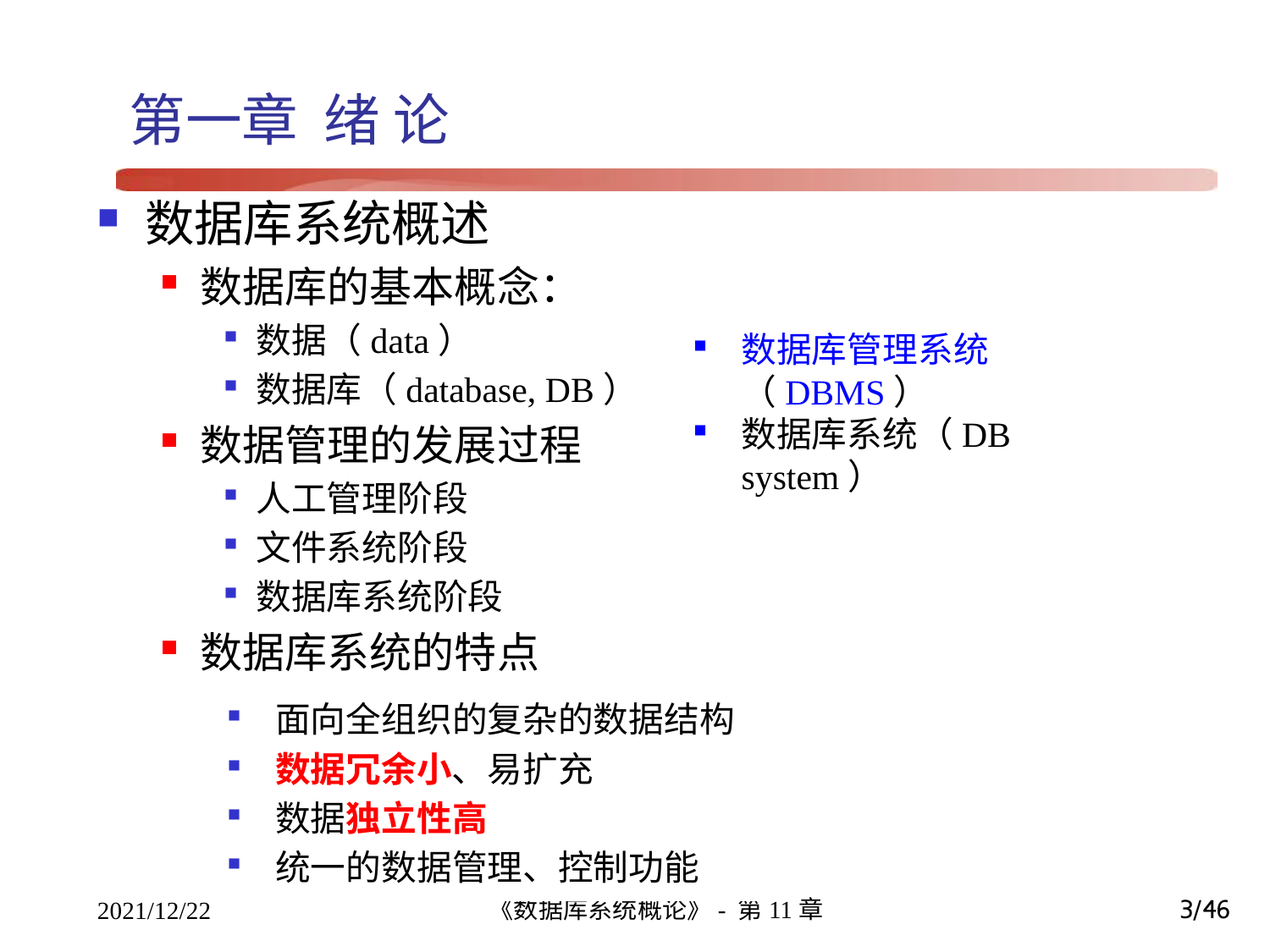

# 第一章  绪 论
数据库系统概述
数据库的基本概念：
数据（data）
数据库（database, DB）
数据管理的发展过程
人工管理阶段
文件系统阶段
数据库系统阶段
数据库系统的特点
数据库管理系统（DBMS）
数据库系统（DB system）
面向全组织的复杂的数据结构
数据冗余小、易扩充
数据独立性高
统一的数据管理、控制功能
《数据库系统概论》- 第11章
3/46
2021/12/22